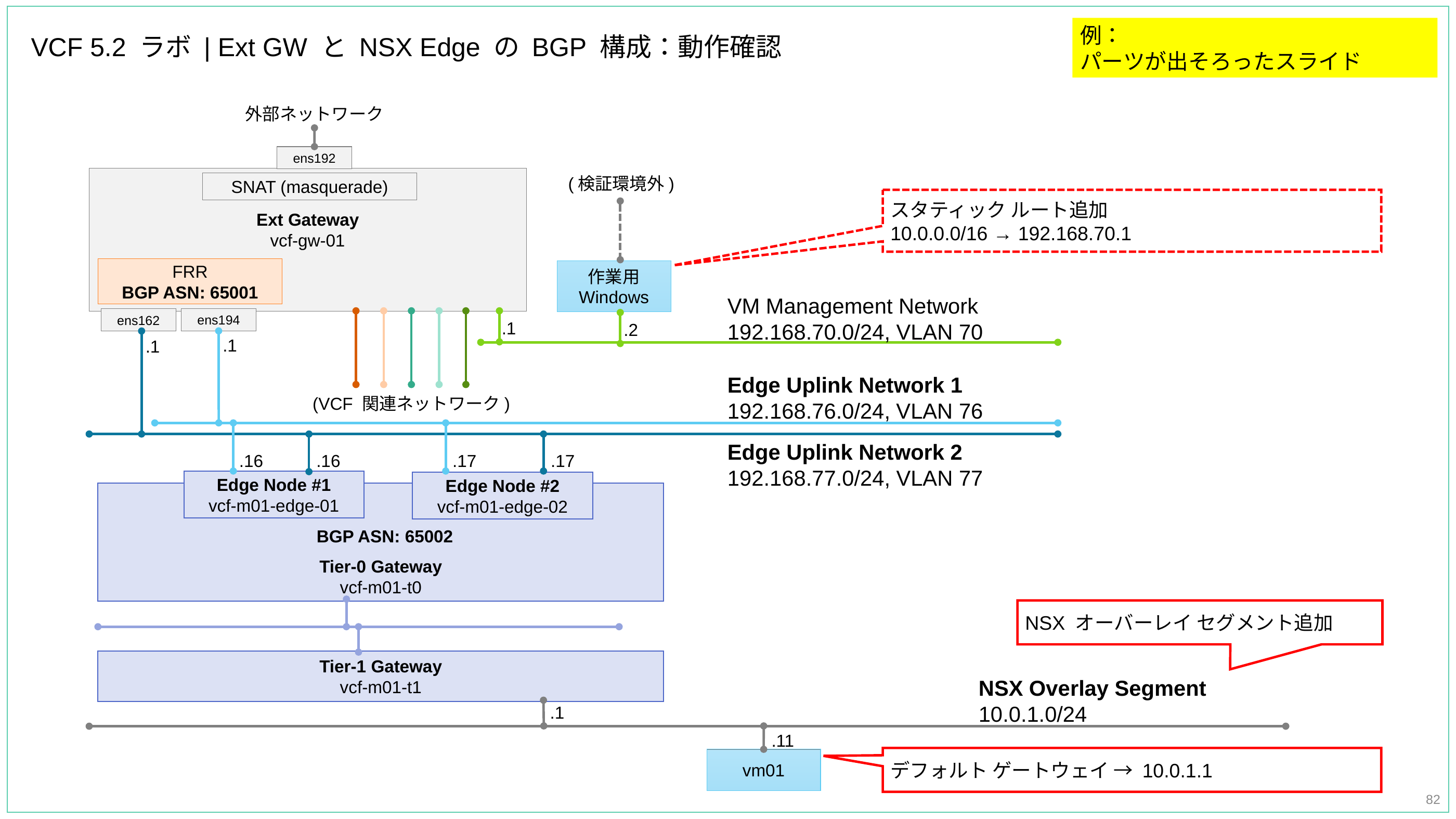

例：
パーツが出そろったスライド
# VCF 5.2 ラボ | Ext GW と NSX Edge の BGP 構成：動作確認
外部ネットワーク
ens192
Ext Gateway
vcf-gw-01

(検証環境外)
SNAT (masquerade)
スタティック ルート追加
10.0.0.0/16 → 192.168.70.1
FRR
BGP ASN: 65001
作業用
Windows
VM Management Network
192.168.70.0/24, VLAN 70
ens194
ens162
.1
.2
.1
.1
Edge Uplink Network 1
192.168.76.0/24, VLAN 76
(VCF 関連ネットワーク)
Edge Uplink Network 2
192.168.77.0/24, VLAN 77
.17
.17
.16
.16
Edge Node #1
vcf-m01-edge-01
Edge Node #2
vcf-m01-edge-02
Tier-0 Gateway
vcf-m01-t0
BGP ASN: 65002
NSX オーバーレイ セグメント追加
Tier-1 Gateway
vcf-m01-t1
NSX Overlay Segment
10.0.1.0/24
.1
.11
デフォルト ゲートウェイ → 10.0.1.1
vm01
82